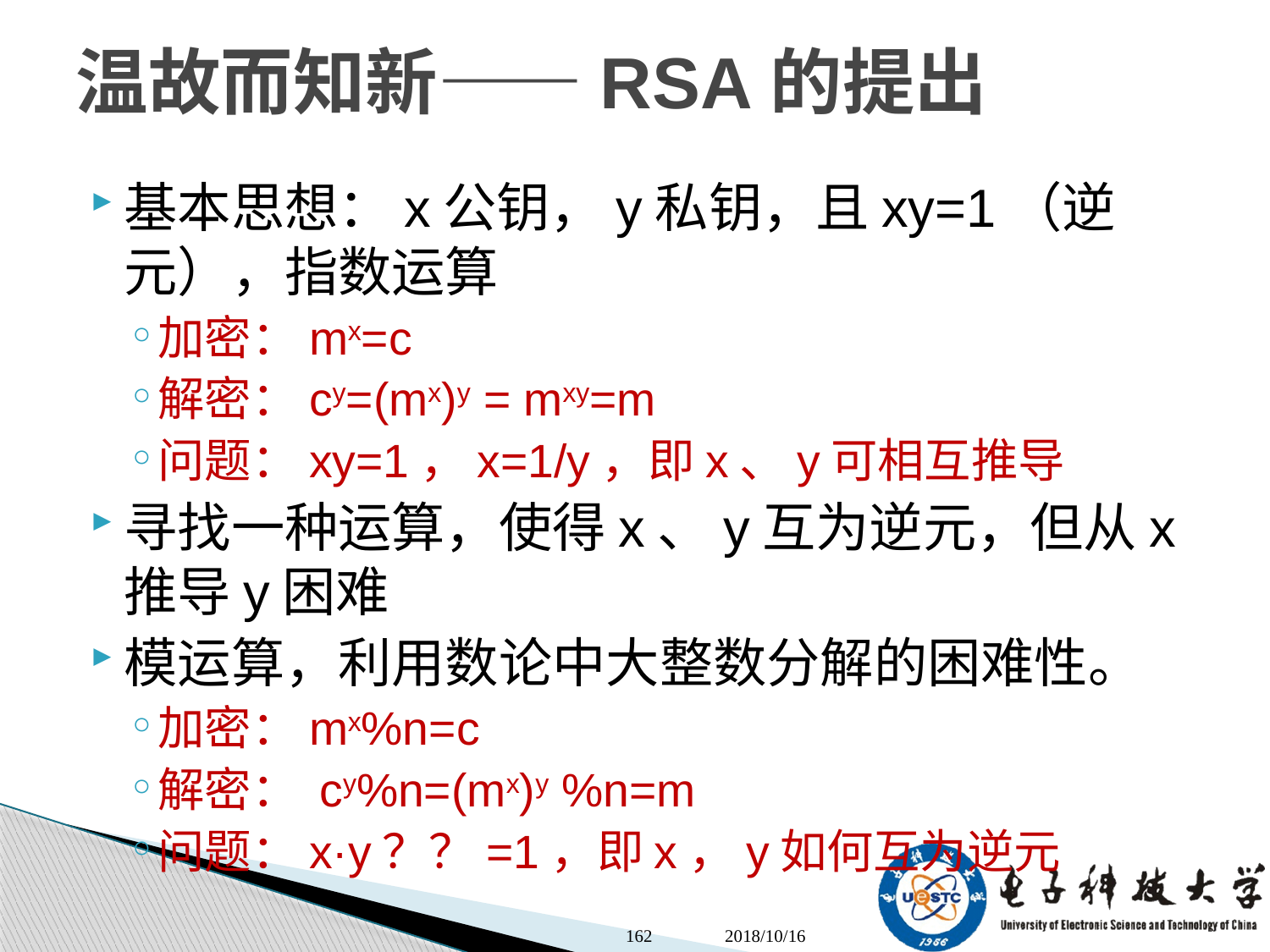

# 温故而知新——RSA的提出
基本思想：x公钥，y私钥，且xy=1（逆元），指数运算
加密：mx=c
解密：cy=(mx)y = mxy=m
问题：xy=1，x=1/y，即x、y可相互推导
寻找一种运算，使得x、y互为逆元，但从x推导y困难
模运算，利用数论中大整数分解的困难性。
加密：mx%n=c
解密： cy%n=(mx)y %n=m
问题：x·y？？=1，即x，y如何互为逆元
162
2018/10/16